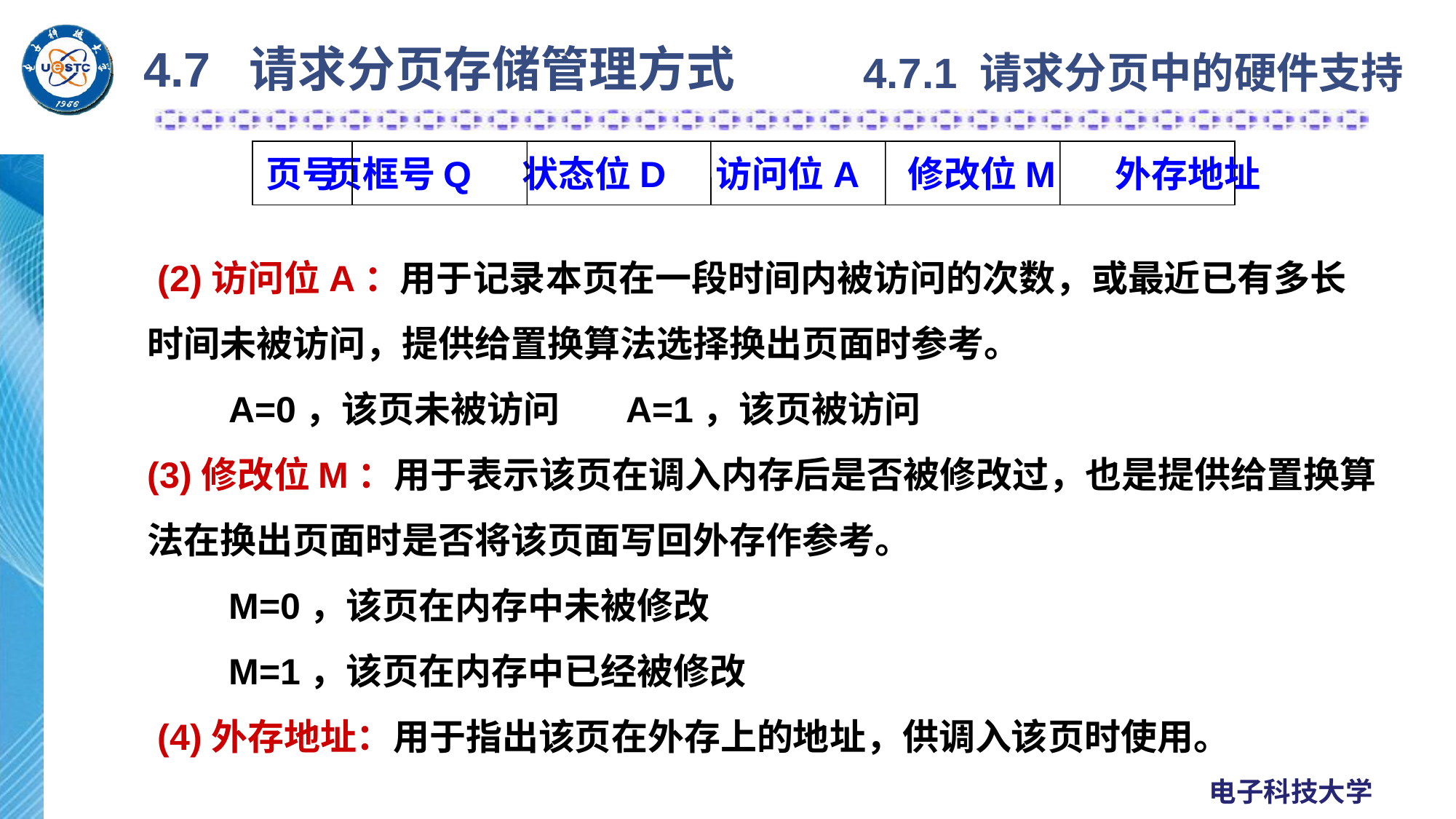

# 4.7  请求分页存储管理方式
4.7.1 请求分页中的硬件支持
页号
页框号Q    状态位D    访问位A    修改位M     外存地址

 (2)访问位A：用于记录本页在一段时间内被访问的次数，或最近已有多长时间未被访问，提供给置换算法选择换出页面时参考。
        A=0，该页未被访问       A=1，该页被访问
(3)修改位M：用于表示该页在调入内存后是否被修改过，也是提供给置换算法在换出页面时是否将该页面写回外存作参考。
        M=0，该页在内存中未被修改
        M=1，该页在内存中已经被修改
 (4)外存地址：用于指出该页在外存上的地址，供调入该页时使用。